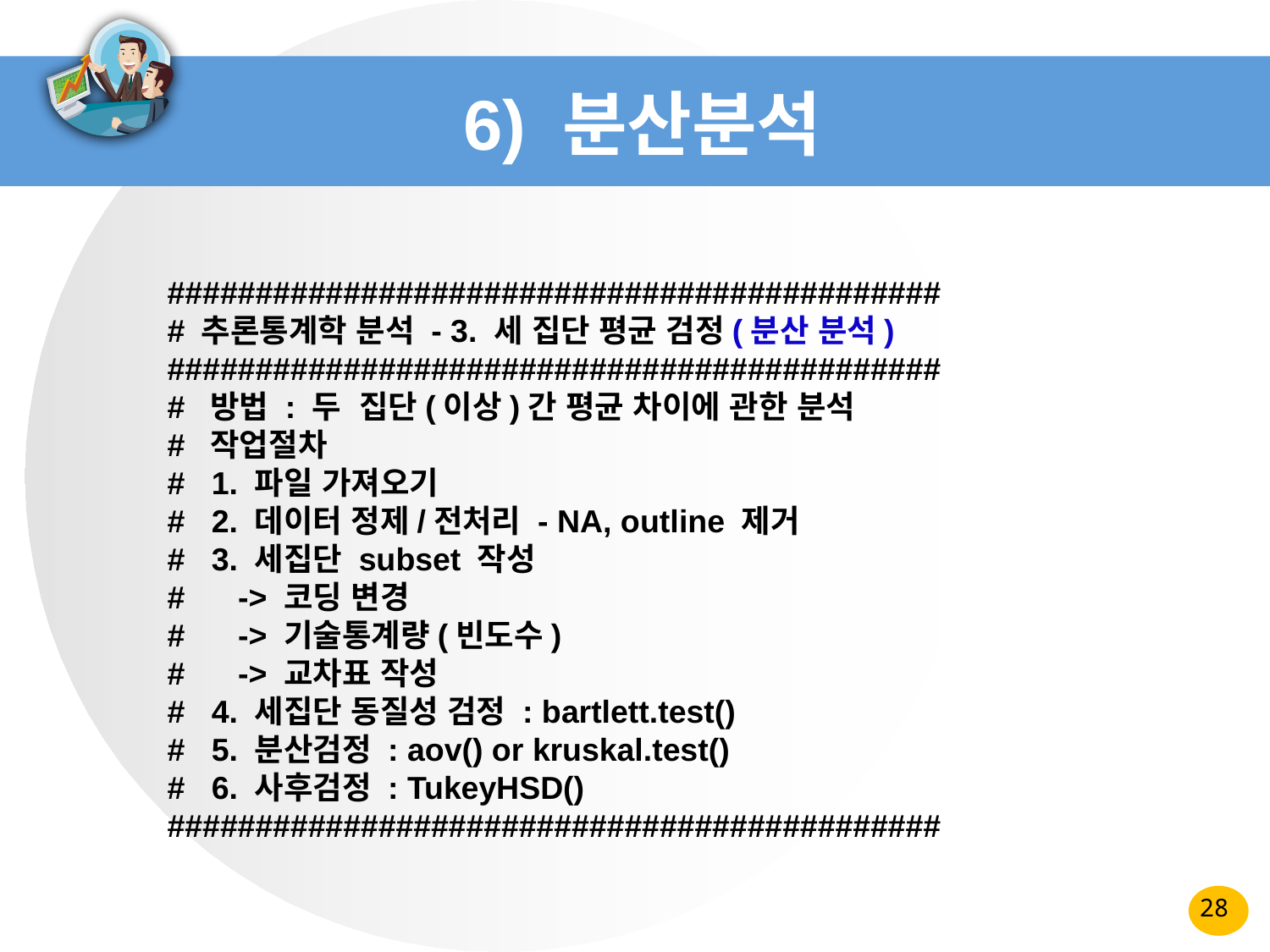

# 6) 분산분석
############################################
# 추론통계학 분석 - 3. 세 집단 평균 검정(분산 분석)
############################################
#  방법 : 두  집단(이상)간 평균 차이에 관한 분석
#  작업절차
#   1. 파일 가져오기
#   2. 데이터 정제/전처리 - NA, outline 제거
#   3. 세집단 subset 작성
#      -> 코딩 변경
#      -> 기술통계량(빈도수)
#      -> 교차표 작성
#   4. 세집단 동질성 검정 : bartlett.test()
#   5. 분산검정 : aov() or kruskal.test()
#   6. 사후검정 : TukeyHSD()
############################################
28